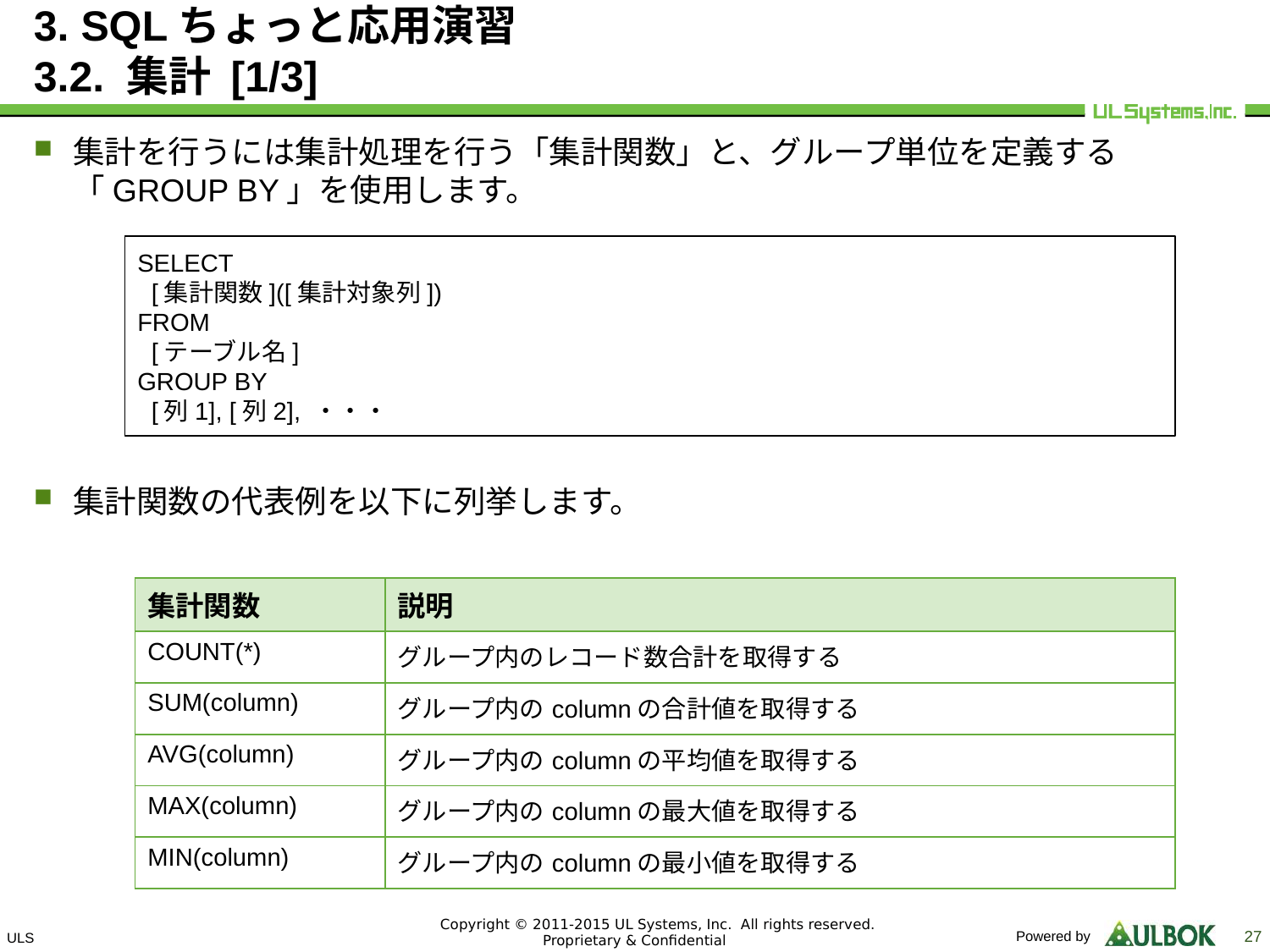

# 3. SQLちょっと応用演習 3.2. 集計 [1/3]
集計を行うには集計処理を行う「集計関数」と、グループ単位を定義する「GROUP BY」を使用します。

集計関数の代表例を以下に列挙します。
SELECT
  [集計関数]([集計対象列])
FROM
  [テーブル名]
GROUP BY
  [列1], [列2], ・・・
| 集計関数 | 説明 |
| --- | --- |
| COUNT(\*) | グループ内のレコード数合計を取得する |
| SUM(column) | グループ内のcolumnの合計値を取得する |
| AVG(column) | グループ内のcolumnの平均値を取得する |
| MAX(column) | グループ内のcolumnの最大値を取得する |
| MIN(column) | グループ内のcolumnの最小値を取得する |